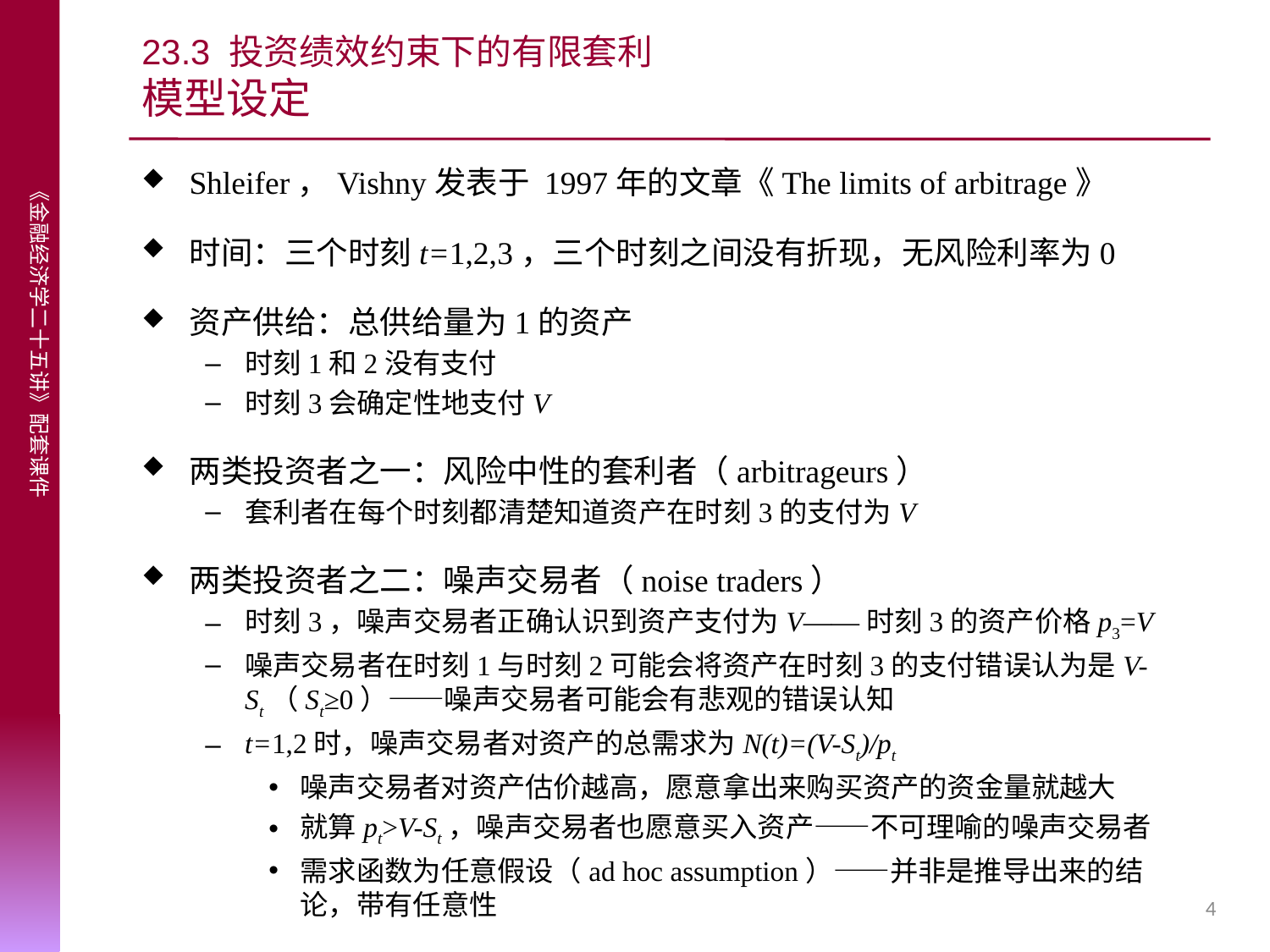

# 23.3 投资绩效约束下的有限套利 模型设定
Shleifer，Vishny发表于 1997年的文章《The limits of arbitrage》
时间：三个时刻t=1,2,3，三个时刻之间没有折现，无风险利率为0
资产供给：总供给量为1的资产
时刻1和2没有支付
时刻3会确定性地支付V
两类投资者之一：风险中性的套利者（arbitrageurs）
套利者在每个时刻都清楚知道资产在时刻3的支付为V
两类投资者之二：噪声交易者（noise traders）
时刻3，噪声交易者正确认识到资产支付为V——时刻3的资产价格p3=V
噪声交易者在时刻1与时刻2可能会将资产在时刻3的支付错误认为是V-St（St≥0）——噪声交易者可能会有悲观的错误认知
t=1,2时，噪声交易者对资产的总需求为N(t)=(V-St)/pt
噪声交易者对资产估价越高，愿意拿出来购买资产的资金量就越大
就算pt>V-St，噪声交易者也愿意买入资产——不可理喻的噪声交易者
需求函数为任意假设（ad hoc assumption）——并非是推导出来的结论，带有任意性

4